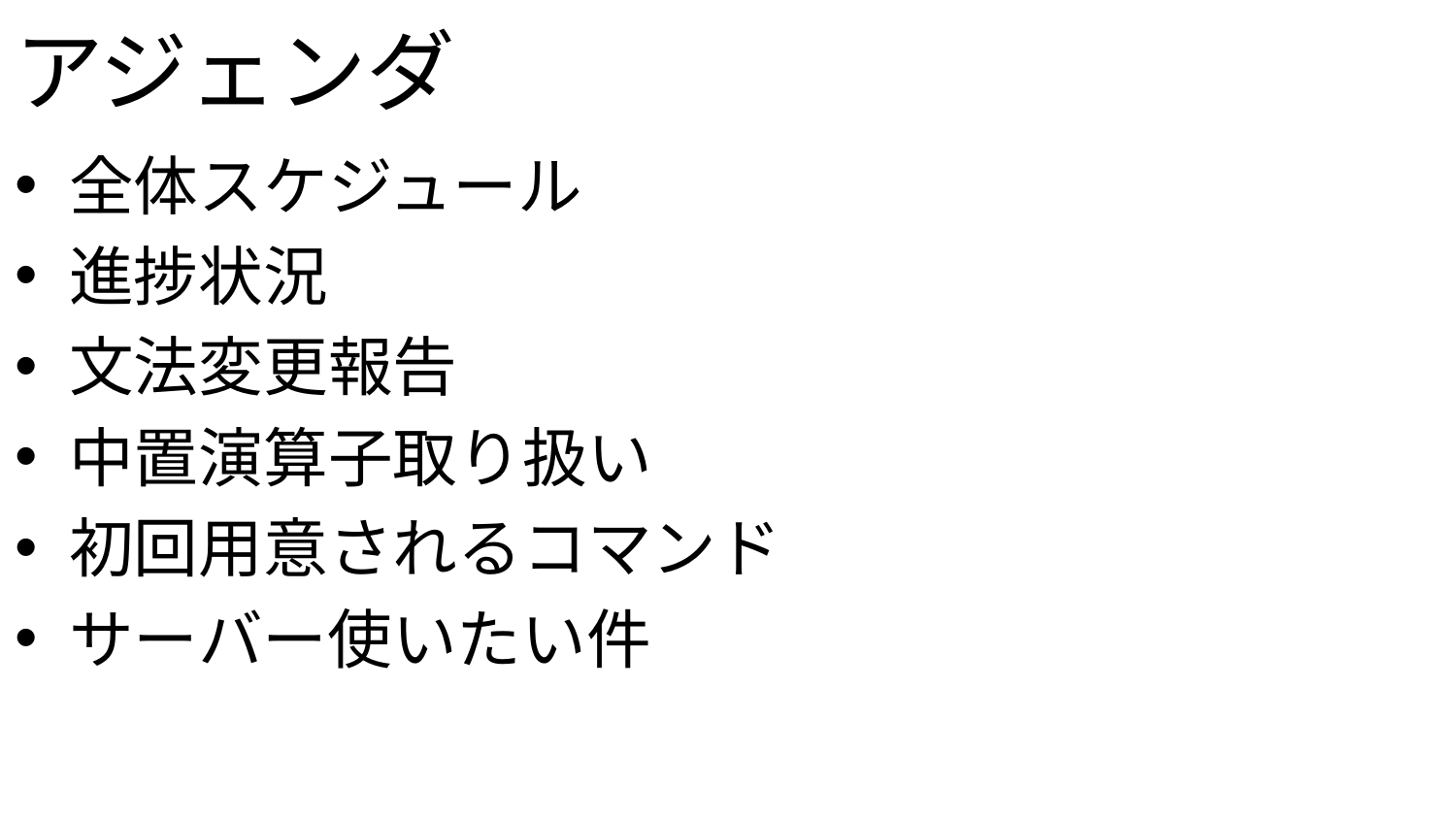

# アジェンダ
全体スケジュール
進捗状況
文法変更報告
中置演算子取り扱い
初回用意されるコマンド
サーバー使いたい件